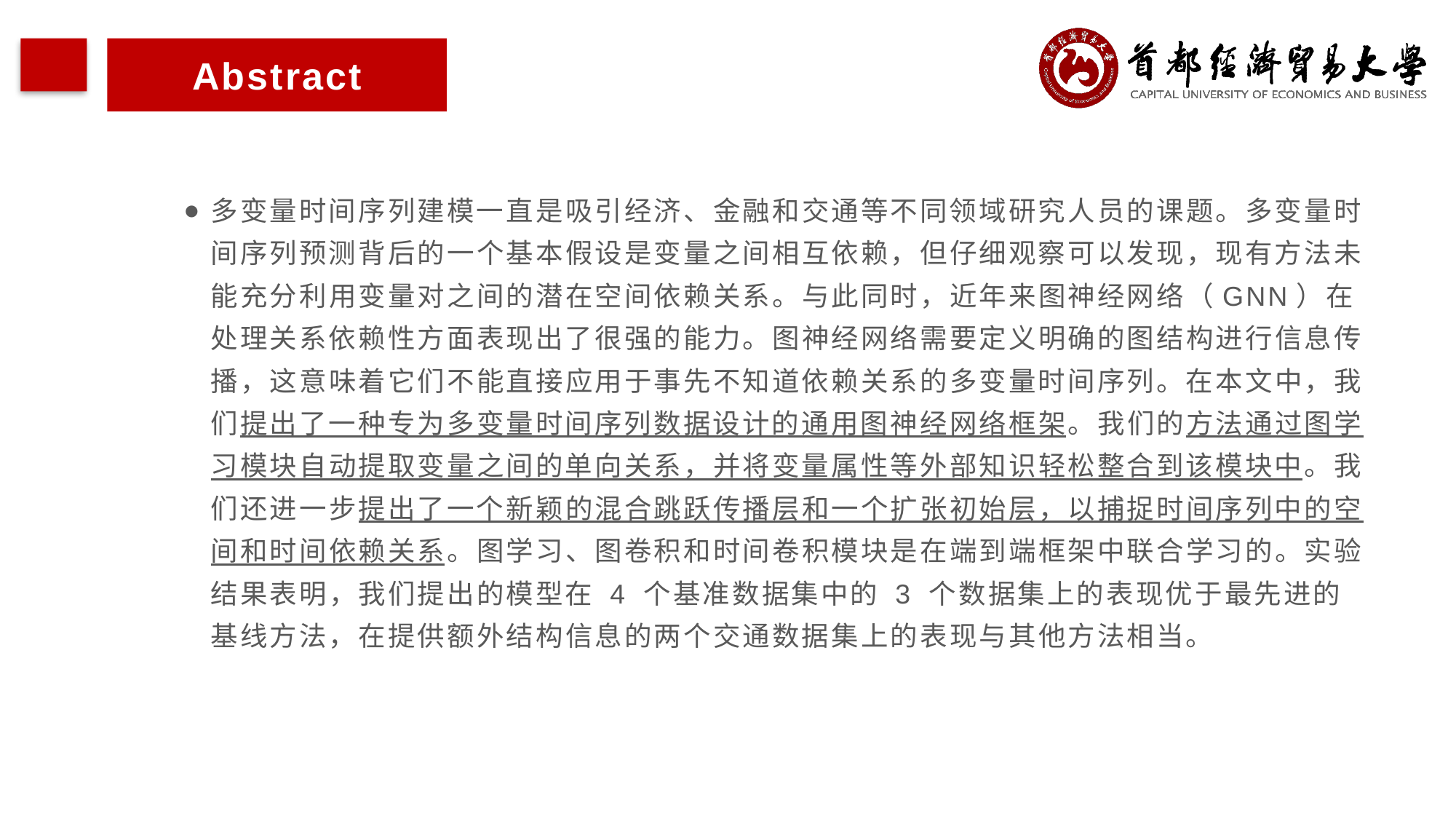

Abstract
多变量时间序列建模一直是吸引经济、金融和交通等不同领域研究人员的课题。多变量时间序列预测背后的一个基本假设是变量之间相互依赖，但仔细观察可以发现，现有方法未能充分利用变量对之间的潜在空间依赖关系。与此同时，近年来图神经网络（GNN）在处理关系依赖性方面表现出了很强的能力。图神经网络需要定义明确的图结构进行信息传播，这意味着它们不能直接应用于事先不知道依赖关系的多变量时间序列。在本文中，我们提出了一种专为多变量时间序列数据设计的通用图神经网络框架。我们的方法通过图学习模块自动提取变量之间的单向关系，并将变量属性等外部知识轻松整合到该模块中。我们还进一步提出了一个新颖的混合跳跃传播层和一个扩张初始层，以捕捉时间序列中的空间和时间依赖关系。图学习、图卷积和时间卷积模块是在端到端框架中联合学习的。实验结果表明，我们提出的模型在 4 个基准数据集中的 3 个数据集上的表现优于最先进的基线方法，在提供额外结构信息的两个交通数据集上的表现与其他方法相当。